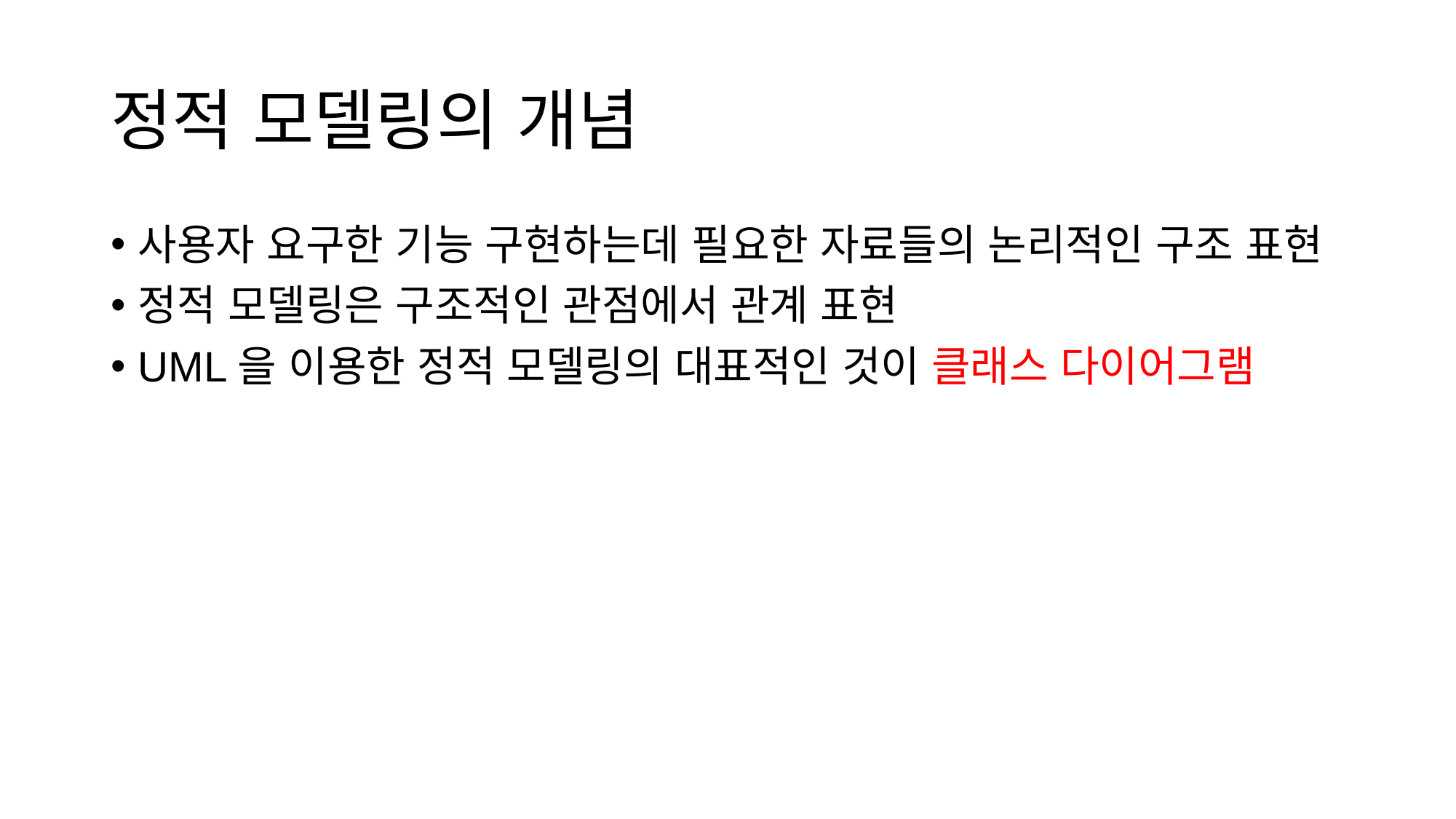

# 정적 모델링의 개념
사용자 요구한 기능 구현하는데 필요한 자료들의 논리적인 구조 표현
정적 모델링은 구조적인 관점에서 관계 표현
UML을 이용한 정적 모델링의 대표적인 것이 클래스 다이어그램